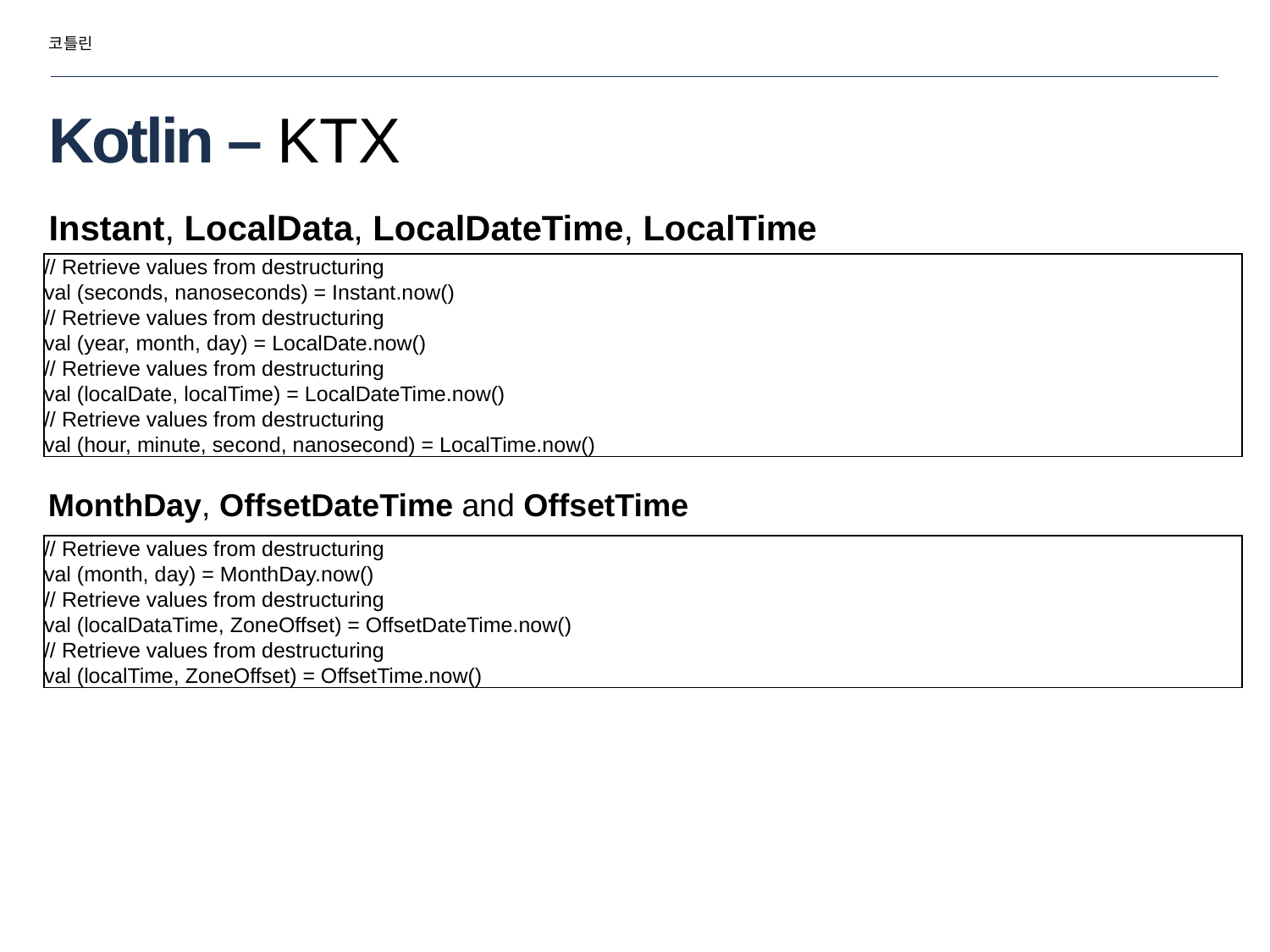

코틀린
# Kotlin – KTX
Instant, LocalData, LocalDateTime, LocalTime
// Retrieve values from destructuring
val (seconds, nanoseconds) = Instant.now()
// Retrieve values from destructuring
val (year, month, day) = LocalDate.now()
// Retrieve values from destructuring
val (localDate, localTime) = LocalDateTime.now()
// Retrieve values from destructuring
val (hour, minute, second, nanosecond) = LocalTime.now()
MonthDay, OffsetDateTime and OffsetTime
// Retrieve values from destructuring
val (month, day) = MonthDay.now()
// Retrieve values from destructuring
val (localDataTime, ZoneOffset) = OffsetDateTime.now()
// Retrieve values from destructuring
val (localTime, ZoneOffset) = OffsetTime.now()